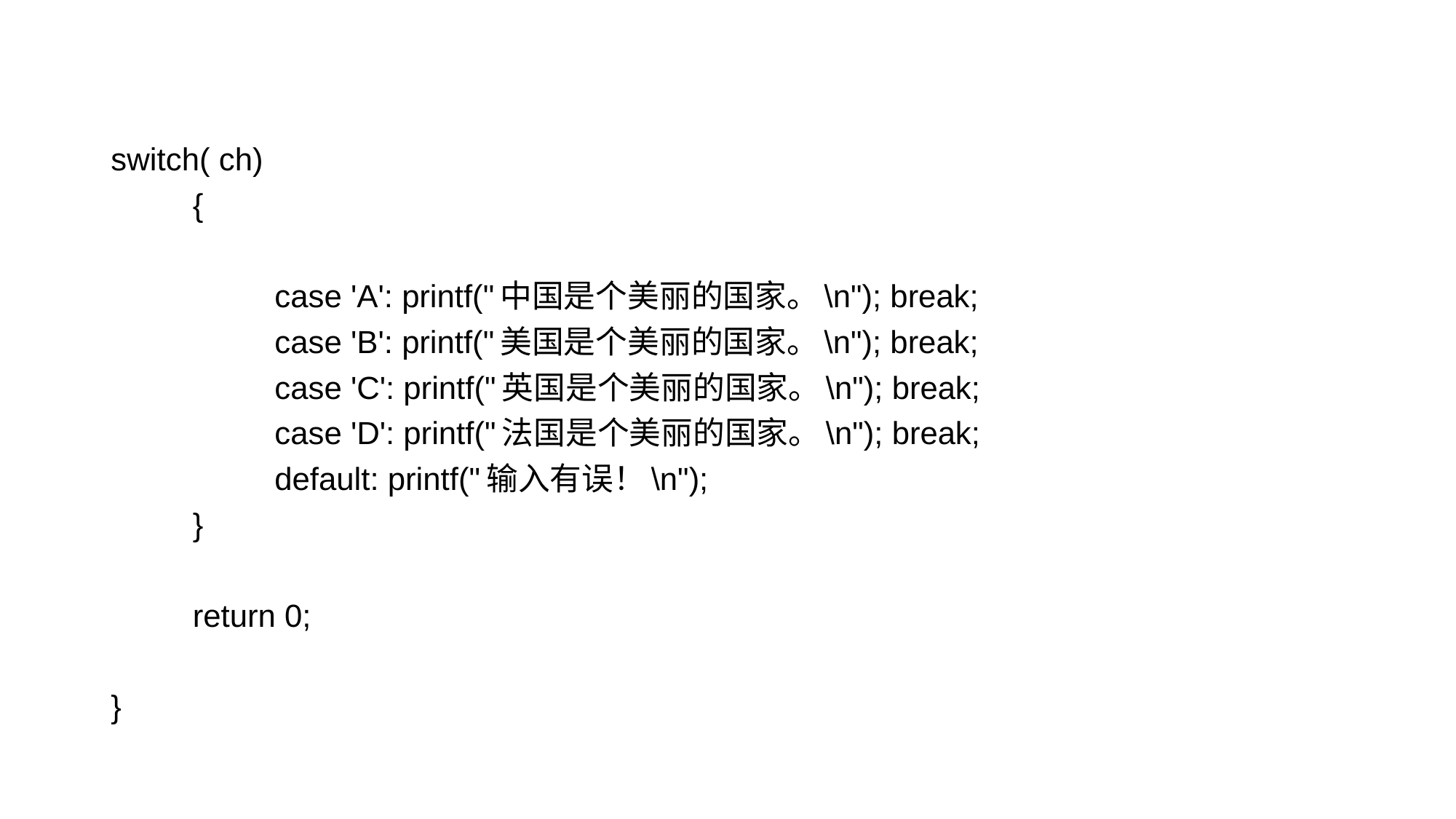

switch( ch)
	{

		case 'A': printf("中国是个美丽的国家。\n"); break;
		case 'B': printf("美国是个美丽的国家。\n"); break;
		case 'C': printf("英国是个美丽的国家。\n"); break;
		case 'D': printf("法国是个美丽的国家。\n"); break;
		default: printf("输入有误！\n");
	}

	return 0;

}